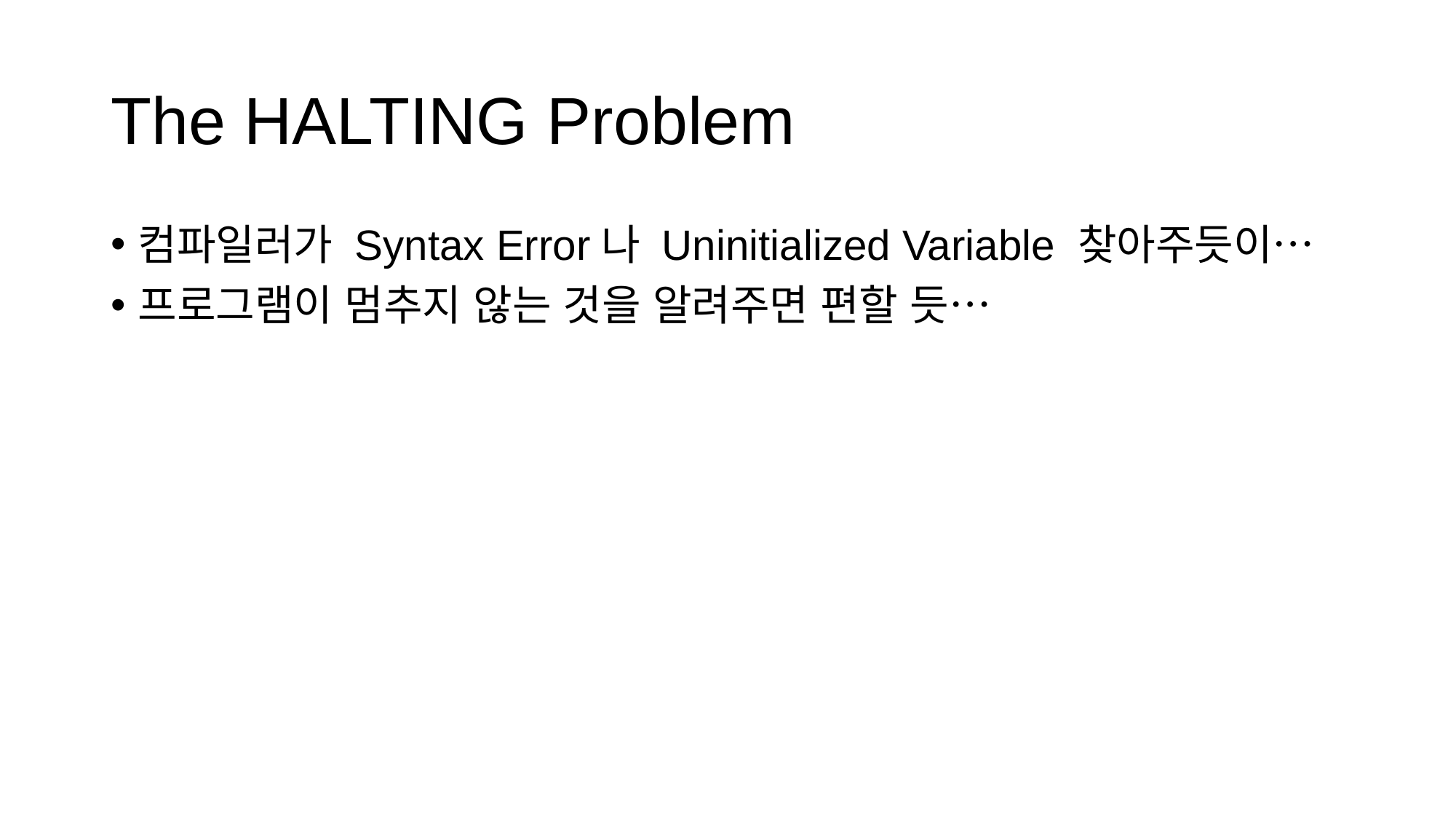

# The HALTING Problem
컴파일러가 Syntax Error나 Uninitialized Variable 찾아주듯이…
프로그램이 멈추지 않는 것을 알려주면 편할 듯…